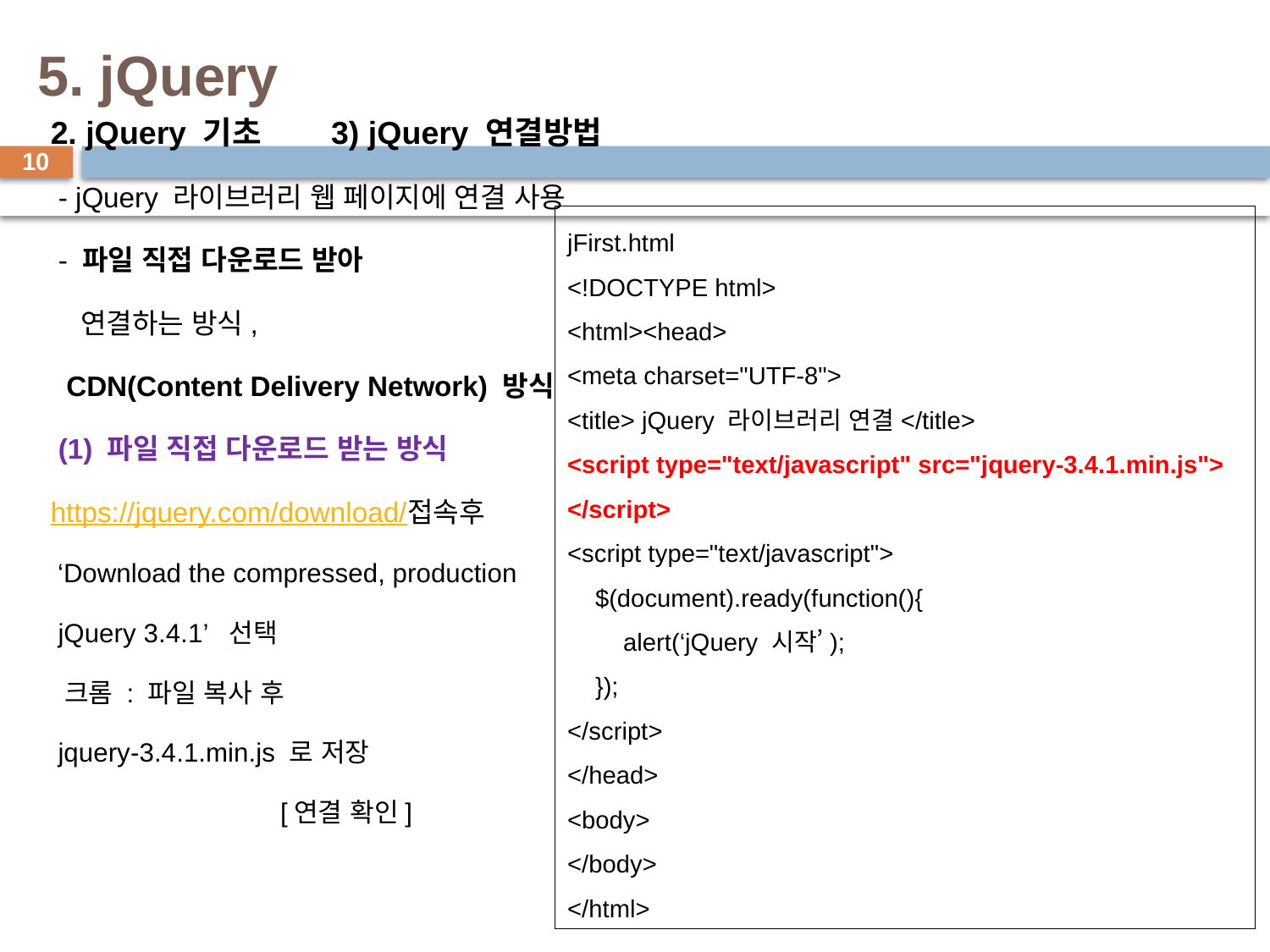

# 5. jQuery
2. jQuery 기초       3) jQuery 연결방법
 - jQuery 라이브러리 웹 페이지에 연결 사용
 - 파일 직접 다운로드 받아
   연결하는 방식,
  CDN(Content Delivery Network) 방식
 (1) 파일 직접 다운로드 받는 방식
https://jquery.com/download/접속후
 ‘Download the compressed, production
 jQuery 3.4.1’  선택
 크롬 : 파일 복사 후
 jquery-3.4.1.min.js 로 저장
                               [연결 확인]

10
jFirst.html
<!DOCTYPE html>
<html><head>
<meta charset="UTF-8">
<title> jQuery 라이브러리 연결</title>
<script type="text/javascript" src="jquery-3.4.1.min.js">
</script>
<script type="text/javascript">
    $(document).ready(function(){
        alert(‘jQuery 시작’);
    });
</script>
</head>
<body>
</body>
</html>